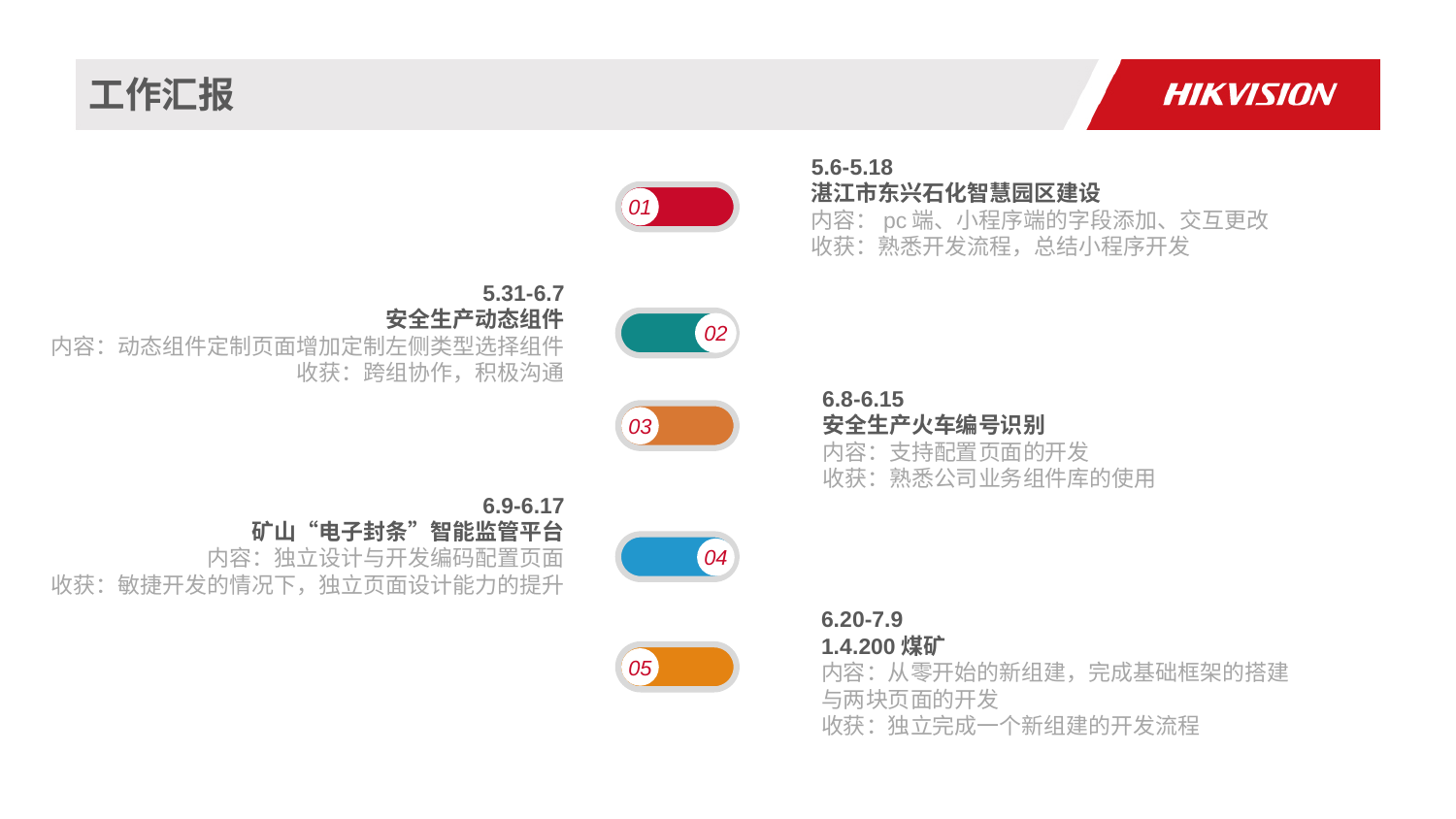

工作汇报
5.6-5.18
湛江市东兴石化智慧园区建设
内容：pc端、小程序端的字段添加、交互更改
收获：熟悉开发流程，总结小程序开发

01
5.31-6.7
安全生产动态组件
内容：动态组件定制页面增加定制左侧类型选择组件
收获：跨组协作，积极沟通

02
6.8-6.15
安全生产火车编号识别
内容：支持配置页面的开发
收获：熟悉公司业务组件库的使用

03
6.9-6.17
矿山“电子封条”智能监管平台
内容：独立设计与开发编码配置页面
收获：敏捷开发的情况下，独立页面设计能力的提升

04
6.20-7.9
1.4.200煤矿
内容：从零开始的新组建，完成基础框架的搭建与两块页面的开发
收获：独立完成一个新组建的开发流程

05